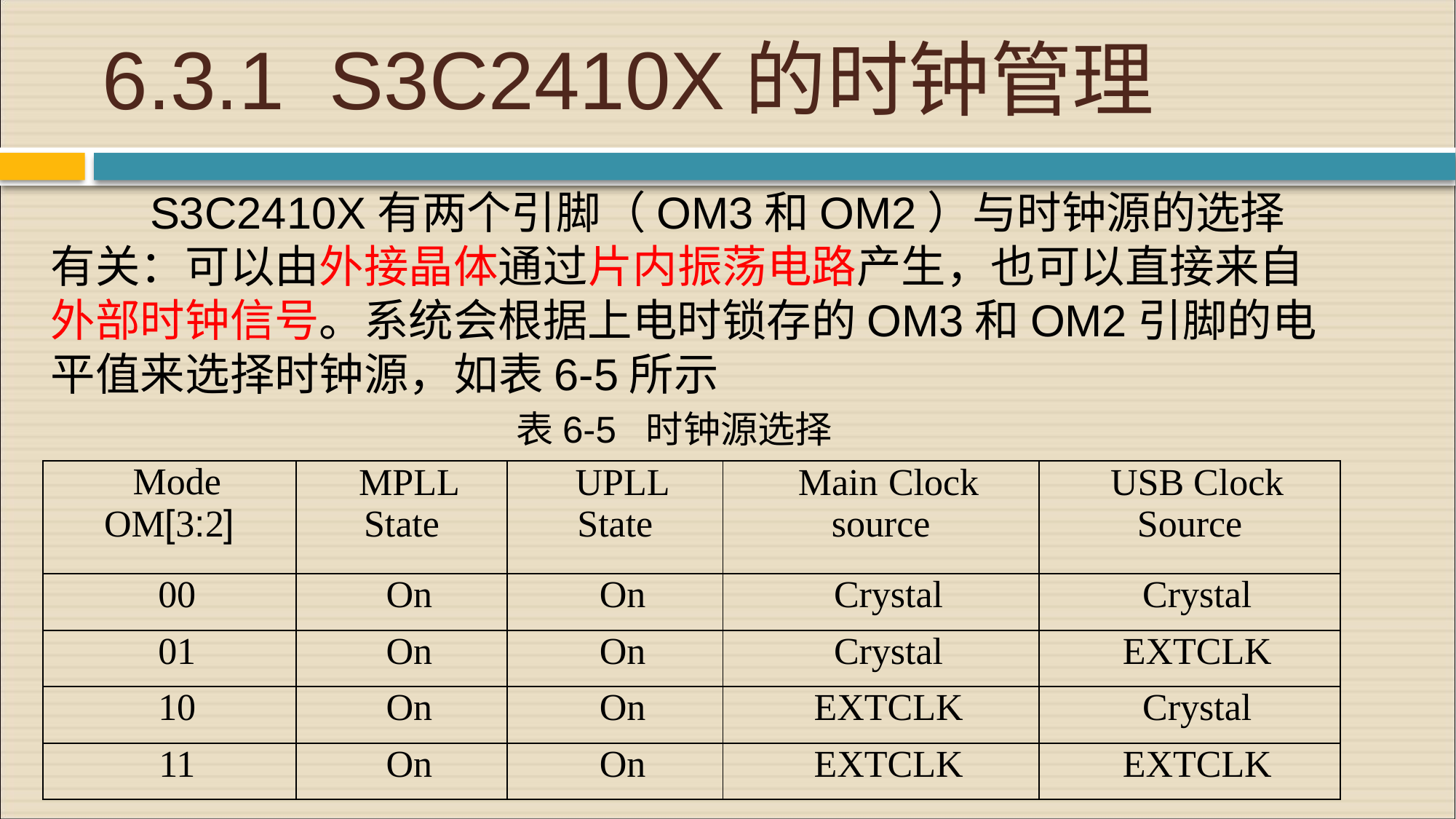

6.3.1  S3C2410X的时钟管理
        S3C2410X有两个引脚（OM3和OM2）与时钟源的选择有关：可以由外接晶体通过片内振荡电路产生，也可以直接来自外部时钟信号。系统会根据上电时锁存的OM3和OM2引脚的电平值来选择时钟源，如表6-5所示
表6-5  时钟源选择
| Mode OM[3:2] | MPLL State | UPLL State | Main Clock source | USB Clock Source |
| --- | --- | --- | --- | --- |
| 00 | On | On | Crystal | Crystal |
| 01 | On | On | Crystal | EXTCLK |
| 10 | On | On | EXTCLK | Crystal |
| 11 | On | On | EXTCLK | EXTCLK |